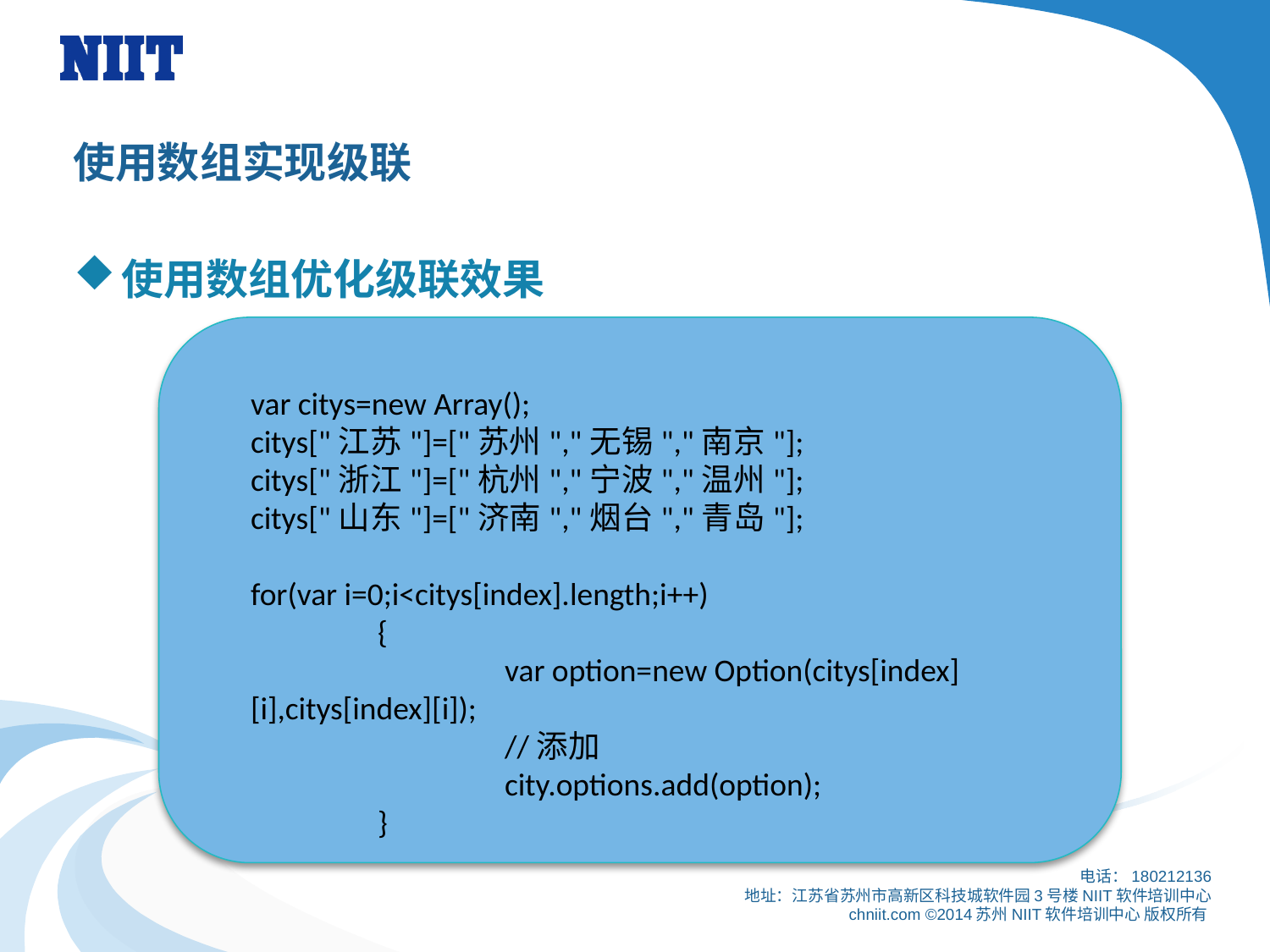

# 使用数组实现级联
使用数组优化级联效果

var citys=new Array();
citys["江苏"]=["苏州","无锡","南京"];
citys["浙江"]=["杭州","宁波","温州"];
citys["山东"]=["济南","烟台","青岛"];

for(var i=0;i<citys[index].length;i++)
	{
		var option=new Option(citys[index][i],citys[index][i]);
		//添加
		city.options.add(option);
	}